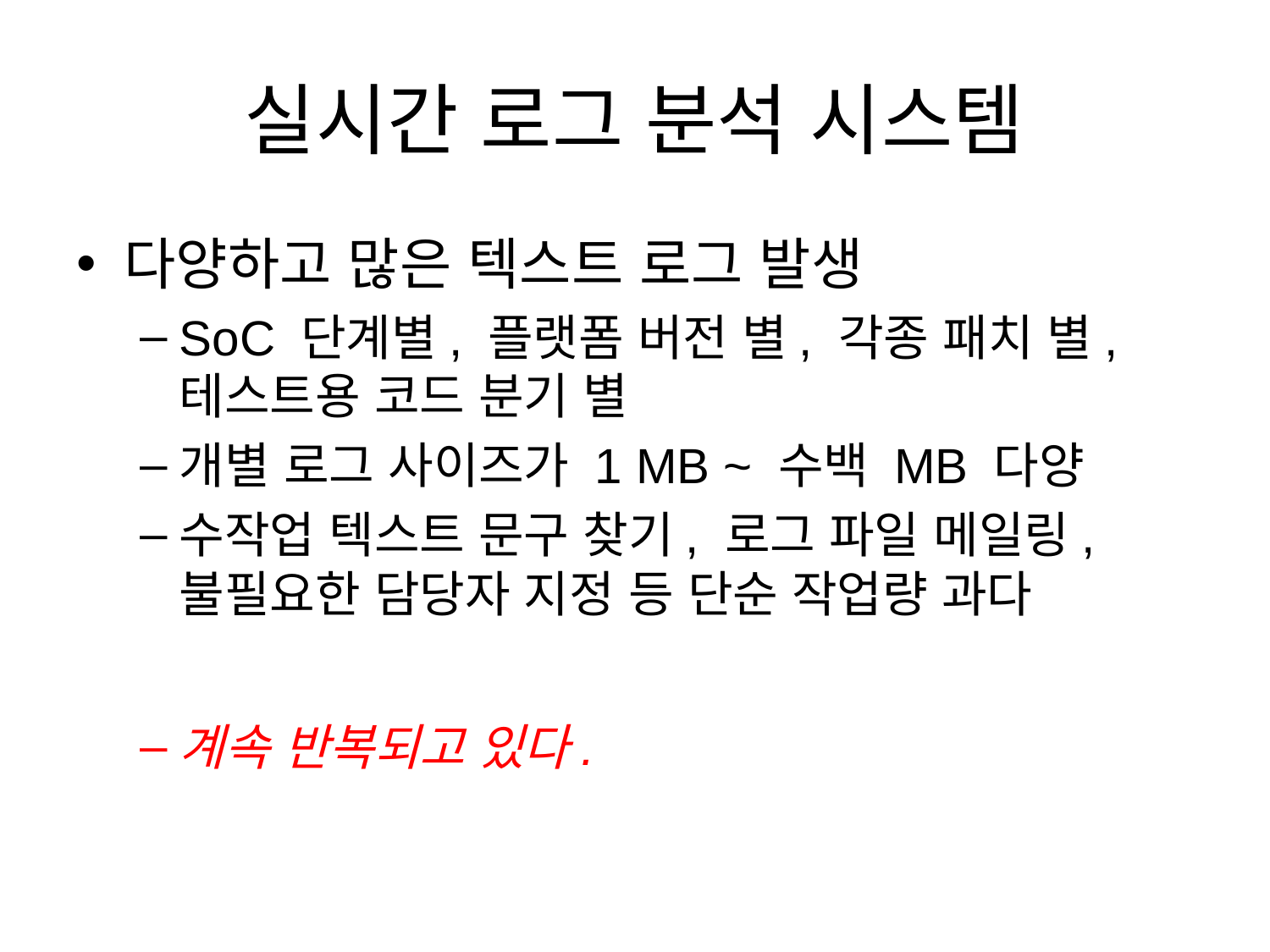

# 실시간 로그 분석 시스템
다양하고 많은 텍스트 로그 발생
SoC 단계별, 플랫폼 버전 별, 각종 패치 별, 테스트용 코드 분기 별
개별 로그 사이즈가 1 MB ~ 수백 MB 다양
수작업 텍스트 문구 찾기, 로그 파일 메일링, 불필요한 담당자 지정 등 단순 작업량 과다

계속 반복되고 있다.